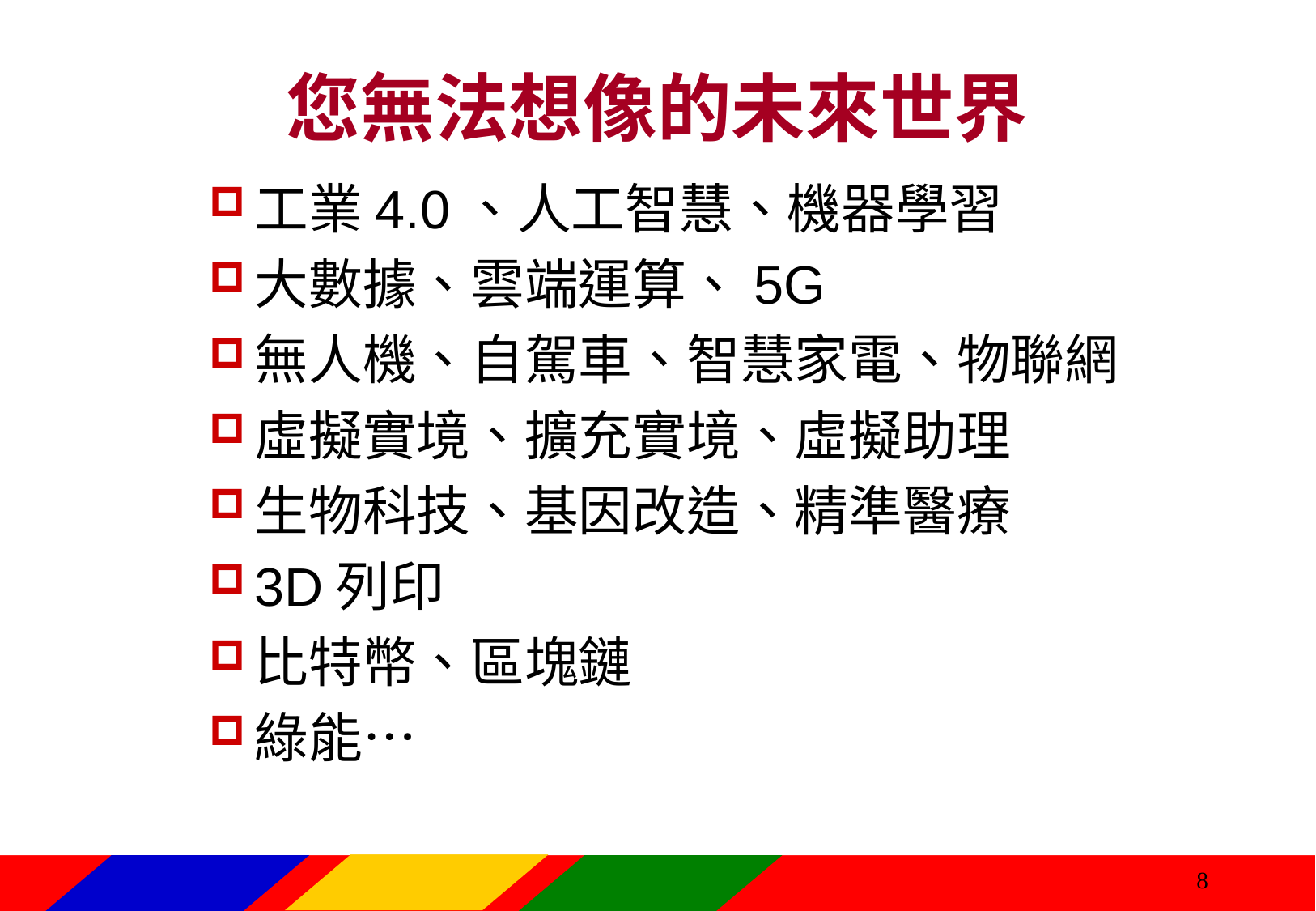

您無法想像的未來世界
工業4.0、人工智慧、機器學習
大數據、雲端運算、5G
無人機、自駕車、智慧家電、物聯網
虛擬實境、擴充實境、虛擬助理
生物科技、基因改造、精準醫療
3D列印
比特幣、區塊鏈
綠能…
8